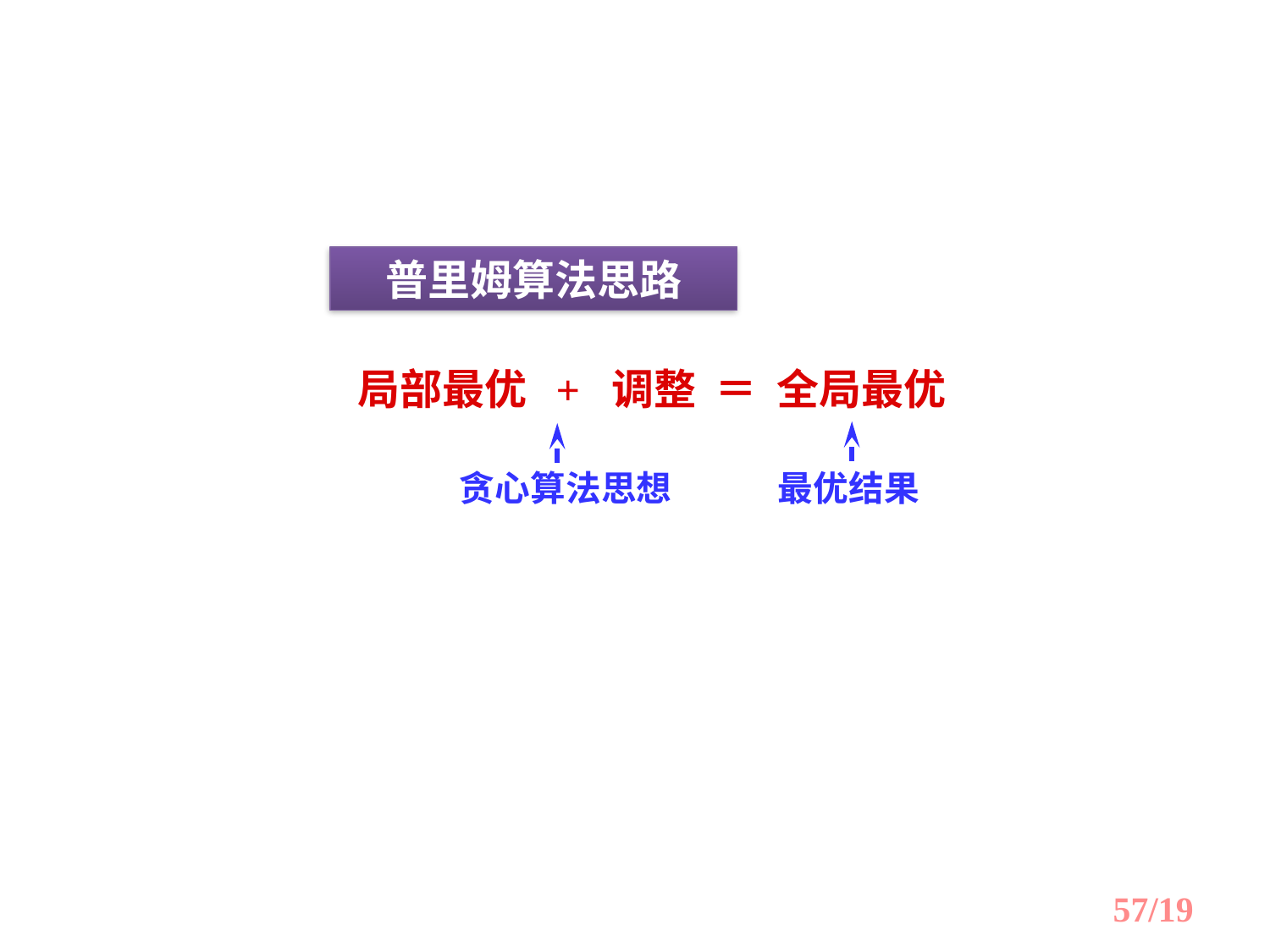

普里姆算法思路
局部最优  +  调整  ＝  全局最优

贪心算法思想
最优结果
57/19